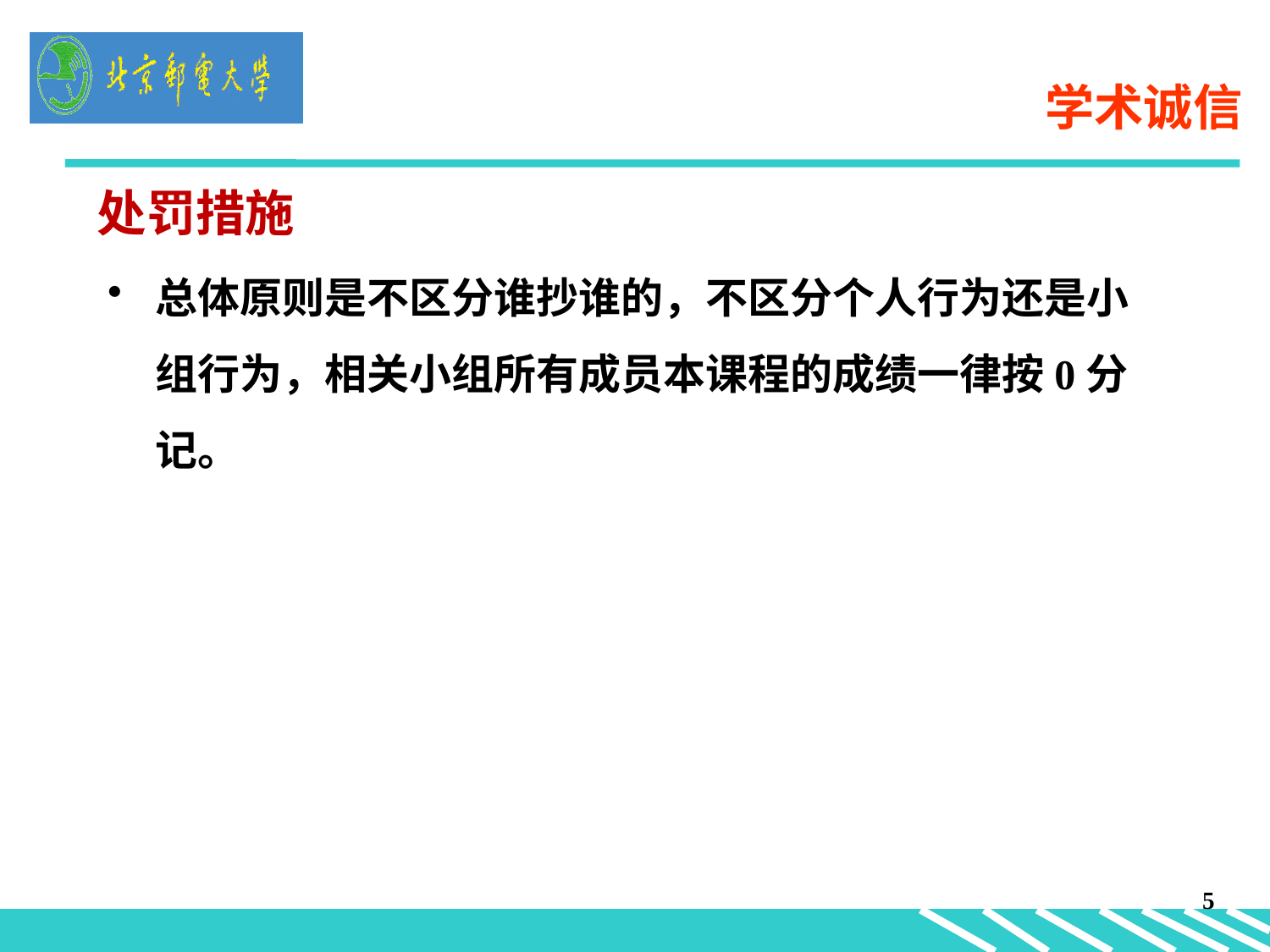

# 学术诚信
处罚措施
总体原则是不区分谁抄谁的，不区分个人行为还是小组行为，相关小组所有成员本课程的成绩一律按0分记。
5